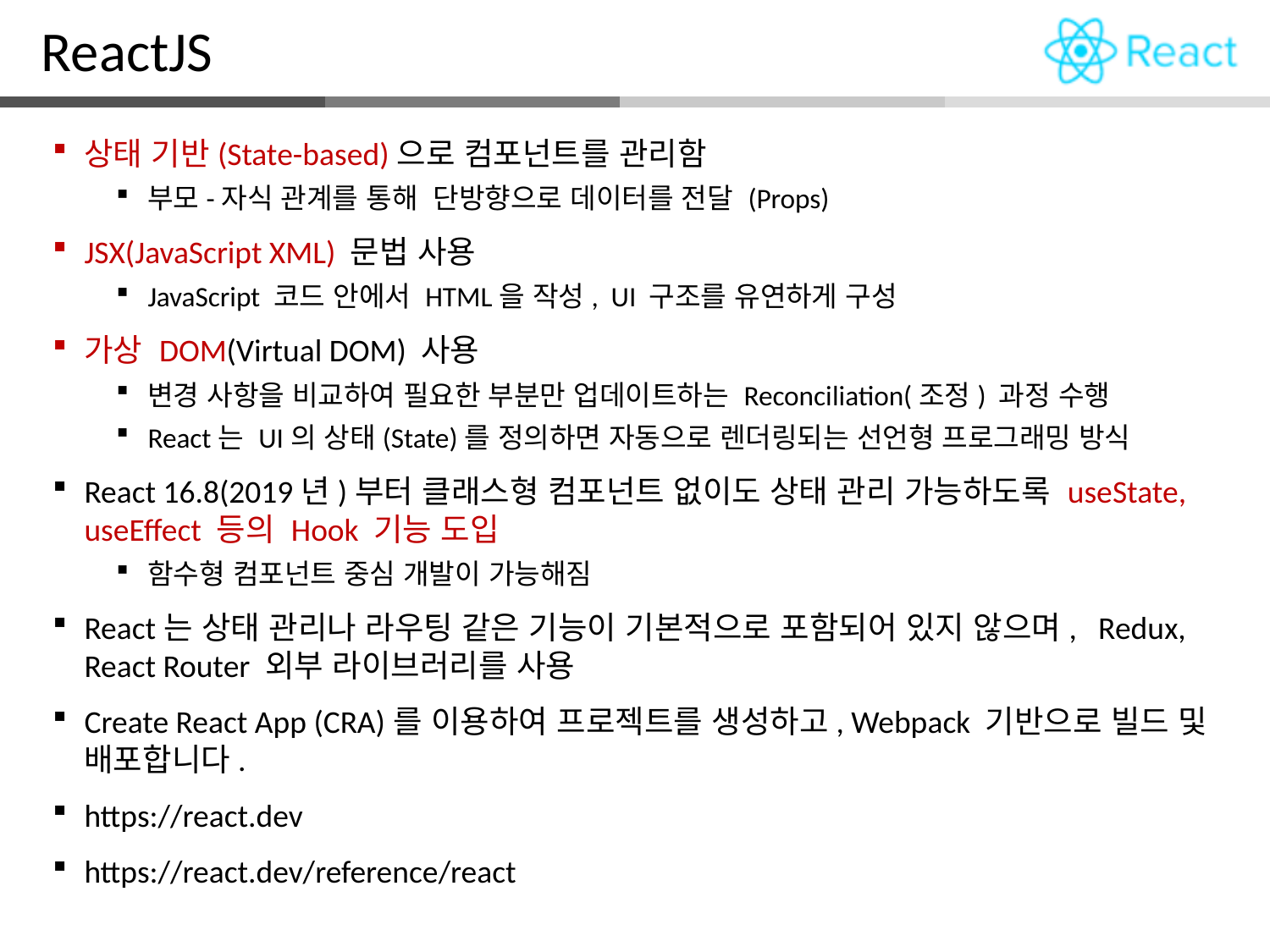

ReactJS
상태 기반(State-based)으로 컴포넌트를 관리함
부모-자식 관계를 통해  단방향으로 데이터를 전달 (Props)
JSX(JavaScript XML) 문법 사용
JavaScript 코드 안에서 HTML을 작성,  UI 구조를 유연하게 구성
가상 DOM(Virtual DOM) 사용
변경 사항을 비교하여 필요한 부분만 업데이트하는 Reconciliation(조정) 과정 수행
React는 UI의 상태(State)를 정의하면 자동으로 렌더링되는 선언형 프로그래밍 방식
React 16.8(2019년)부터 클래스형 컴포넌트 없이도 상태 관리 가능하도록 useState, useEffect 등의 Hook 기능 도입
함수형 컴포넌트 중심 개발이 가능해짐
React는 상태 관리나 라우팅 같은 기능이 기본적으로 포함되어 있지 않으며,   Redux, React Router 외부 라이브러리를 사용
Create React App (CRA)를 이용하여 프로젝트를 생성하고, Webpack 기반으로 빌드 및 배포합니다.
https://react.dev
https://react.dev/reference/react